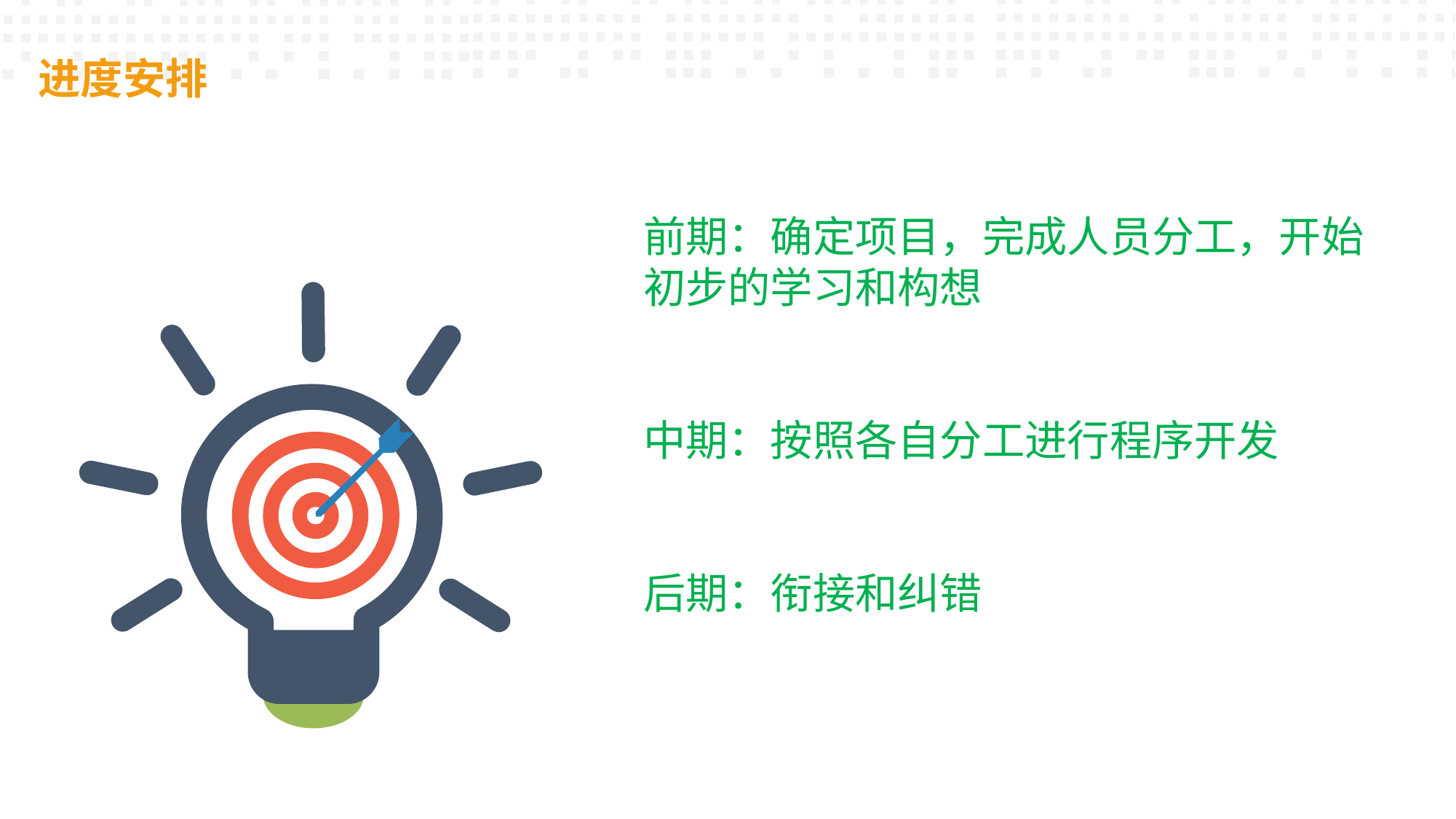

进度安排
前期：确定项目，完成人员分工，开始初步的学习和构想

中期：按照各自分工进行程序开发

后期：衔接和纠错